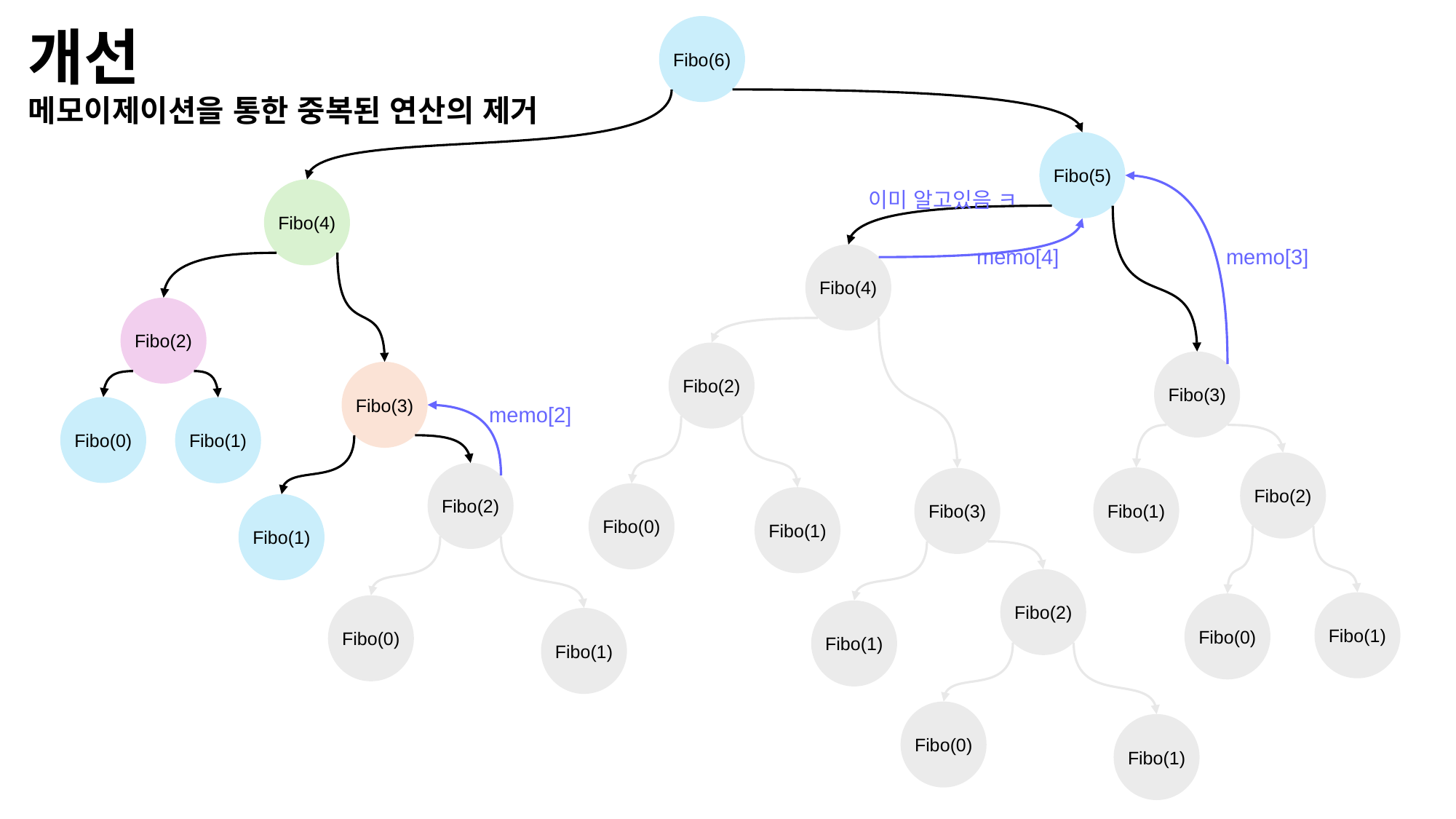

개선
메모이제이션을 통한 중복된 연산의 제거
Fibo(6)
Fibo(5)
Fibo(4)
이미 알고있음 ㅋ
memo[4]
memo[3]
Fibo(4)
Fibo(2)
Fibo(2)
Fibo(3)
Fibo(3)
memo[2]
Fibo(0)
Fibo(1)
Fibo(2)
Fibo(2)
Fibo(1)
Fibo(3)
Fibo(0)
Fibo(1)
Fibo(1)
Fibo(2)
Fibo(1)
Fibo(0)
Fibo(0)
Fibo(1)
Fibo(1)
Fibo(0)
Fibo(1)